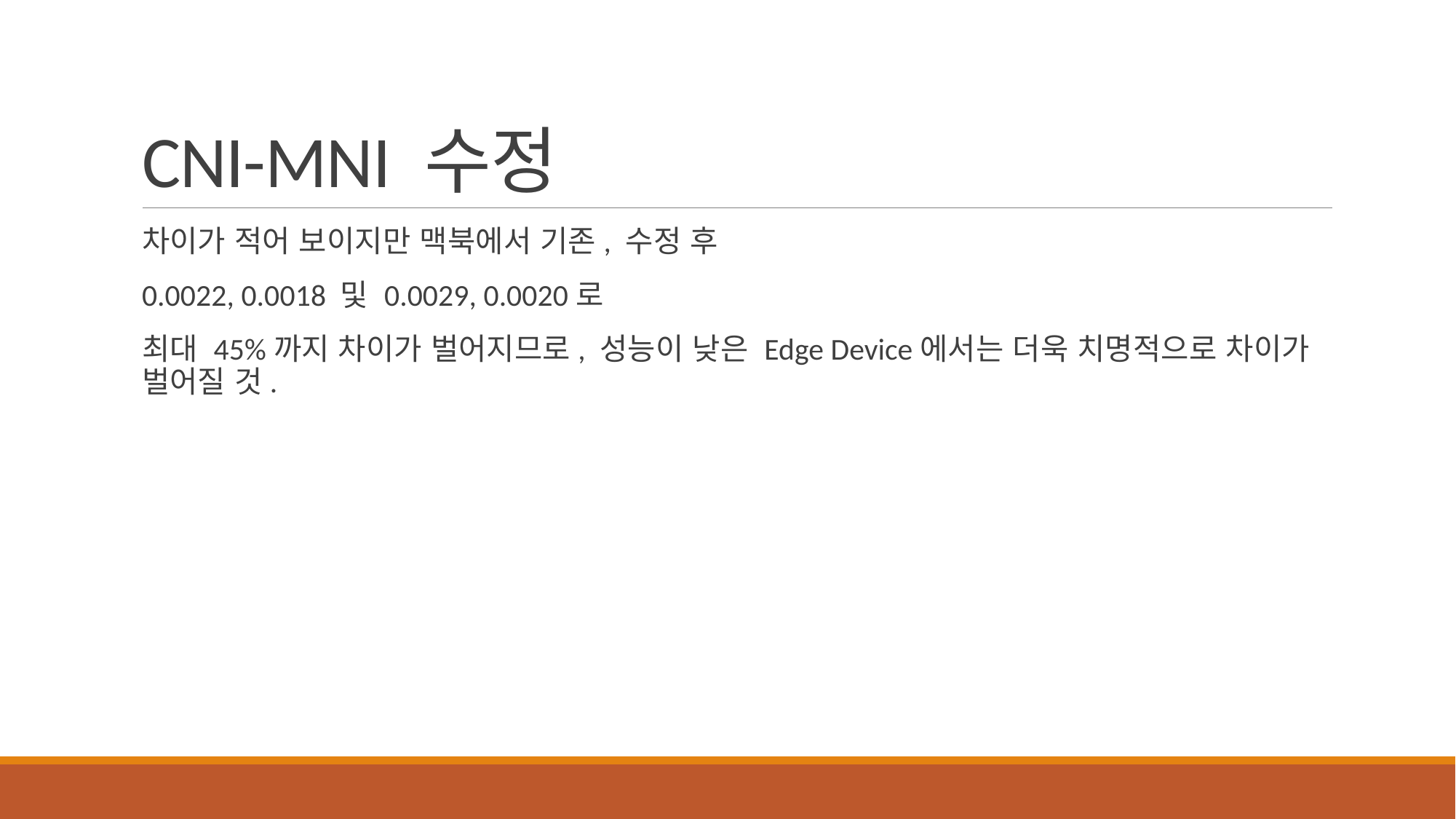

# CNI-MNI 수정
차이가 적어 보이지만 맥북에서 기존, 수정 후
0.0022, 0.0018 및 0.0029, 0.0020로
최대 45%까지 차이가 벌어지므로, 성능이 낮은 Edge Device에서는 더욱 치명적으로 차이가 벌어질 것.